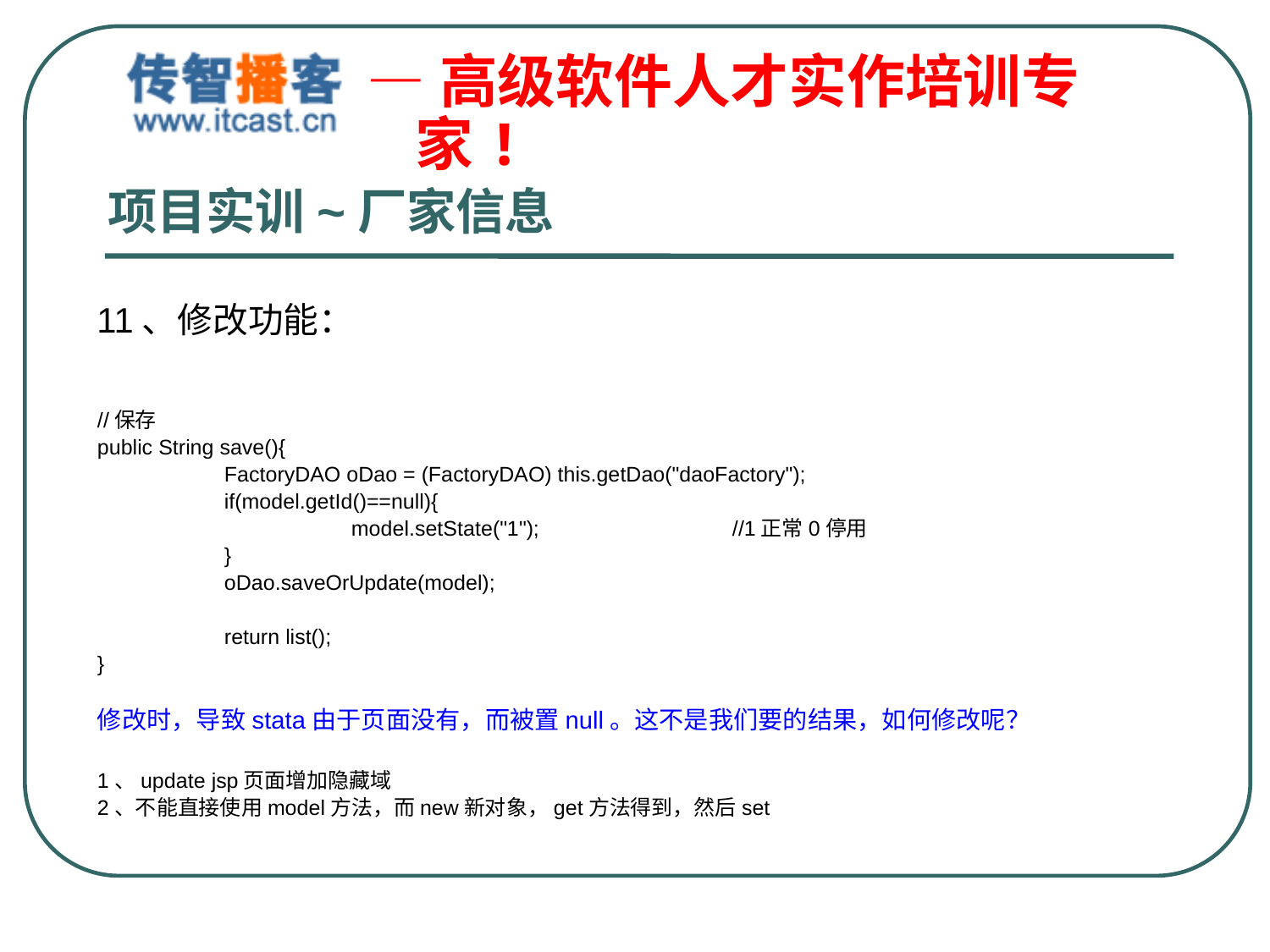

# 项目实训~厂家信息
11、修改功能：
//保存
public String save(){
	FactoryDAO oDao = (FactoryDAO) this.getDao("daoFactory");
	if(model.getId()==null){
		model.setState("1");		//1正常0停用
	}
	oDao.saveOrUpdate(model);

	return list();
}

修改时，导致stata由于页面没有，而被置null。这不是我们要的结果，如何修改呢？

1、update jsp页面增加隐藏域
2、不能直接使用model方法，而new新对象，get方法得到，然后set